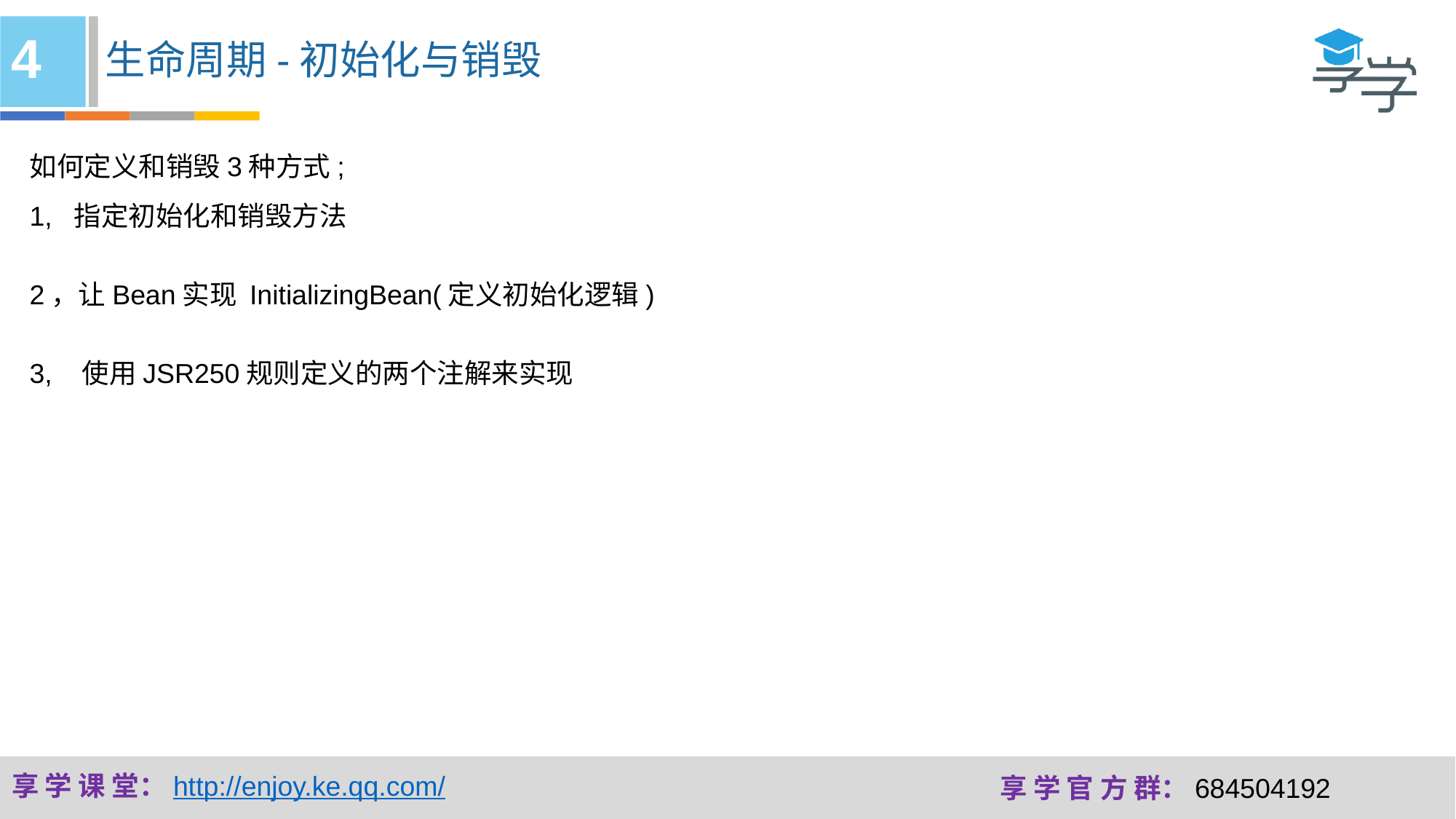

4
生命周期-初始化与销毁

如何定义和销毁3种方式;
1,  指定初始化和销毁方法

2，让Bean实现 InitializingBean(定义初始化逻辑)

3,   使用JSR250规则定义的两个注解来实现